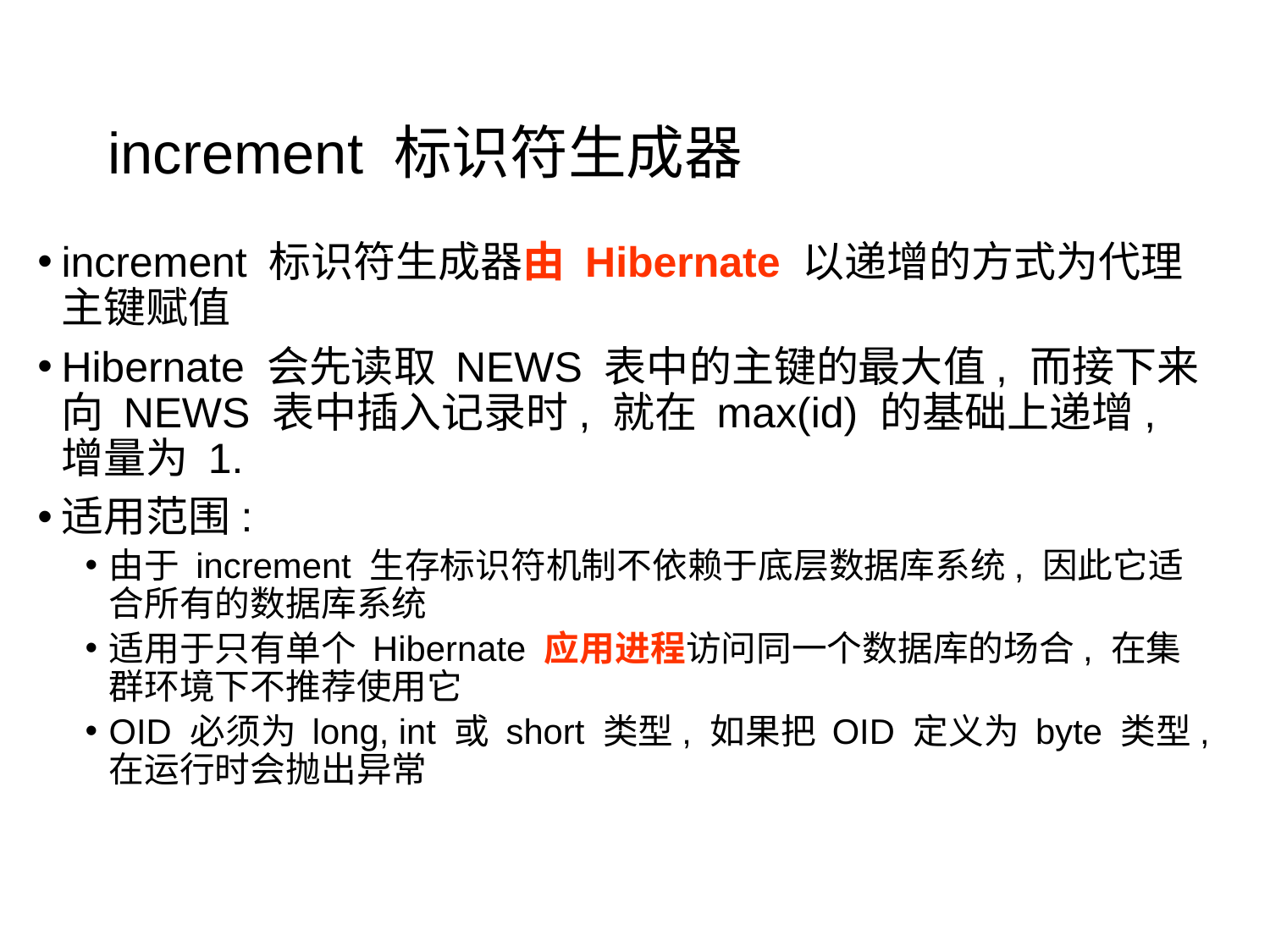

# increment 标识符生成器
increment 标识符生成器由 Hibernate 以递增的方式为代理主键赋值
Hibernate 会先读取 NEWS 表中的主键的最大值, 而接下来向 NEWS 表中插入记录时, 就在 max(id) 的基础上递增, 增量为 1.
适用范围:
由于 increment 生存标识符机制不依赖于底层数据库系统, 因此它适合所有的数据库系统
适用于只有单个 Hibernate 应用进程访问同一个数据库的场合, 在集群环境下不推荐使用它
OID 必须为 long, int 或 short 类型, 如果把 OID 定义为 byte 类型, 在运行时会抛出异常